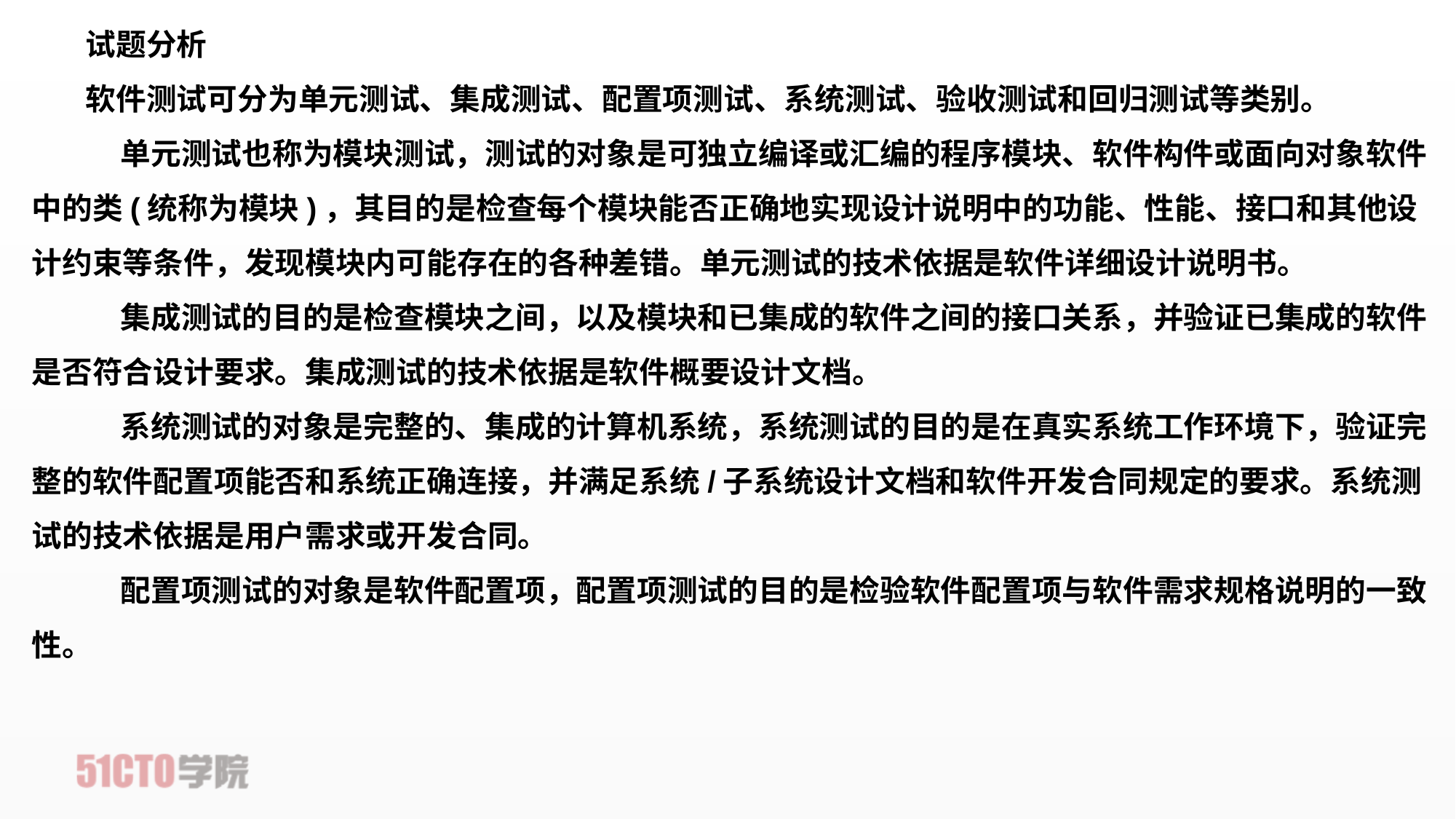

试题分析
软件测试可分为单元测试、集成测试、配置项测试、系统测试、验收测试和回归测试等类别。
    单元测试也称为模块测试，测试的对象是可独立编译或汇编的程序模块、软件构件或面向对象软件中的类(统称为模块)，其目的是检查每个模块能否正确地实现设计说明中的功能、性能、接口和其他设计约束等条件，发现模块内可能存在的各种差错。单元测试的技术依据是软件详细设计说明书。
    集成测试的目的是检查模块之间，以及模块和已集成的软件之间的接口关系，并验证已集成的软件是否符合设计要求。集成测试的技术依据是软件概要设计文档。
    系统测试的对象是完整的、集成的计算机系统，系统测试的目的是在真实系统工作环境下，验证完整的软件配置项能否和系统正确连接，并满足系统/子系统设计文档和软件开发合同规定的要求。系统测试的技术依据是用户需求或开发合同。
    配置项测试的对象是软件配置项，配置项测试的目的是检验软件配置项与软件需求规格说明的一致性。